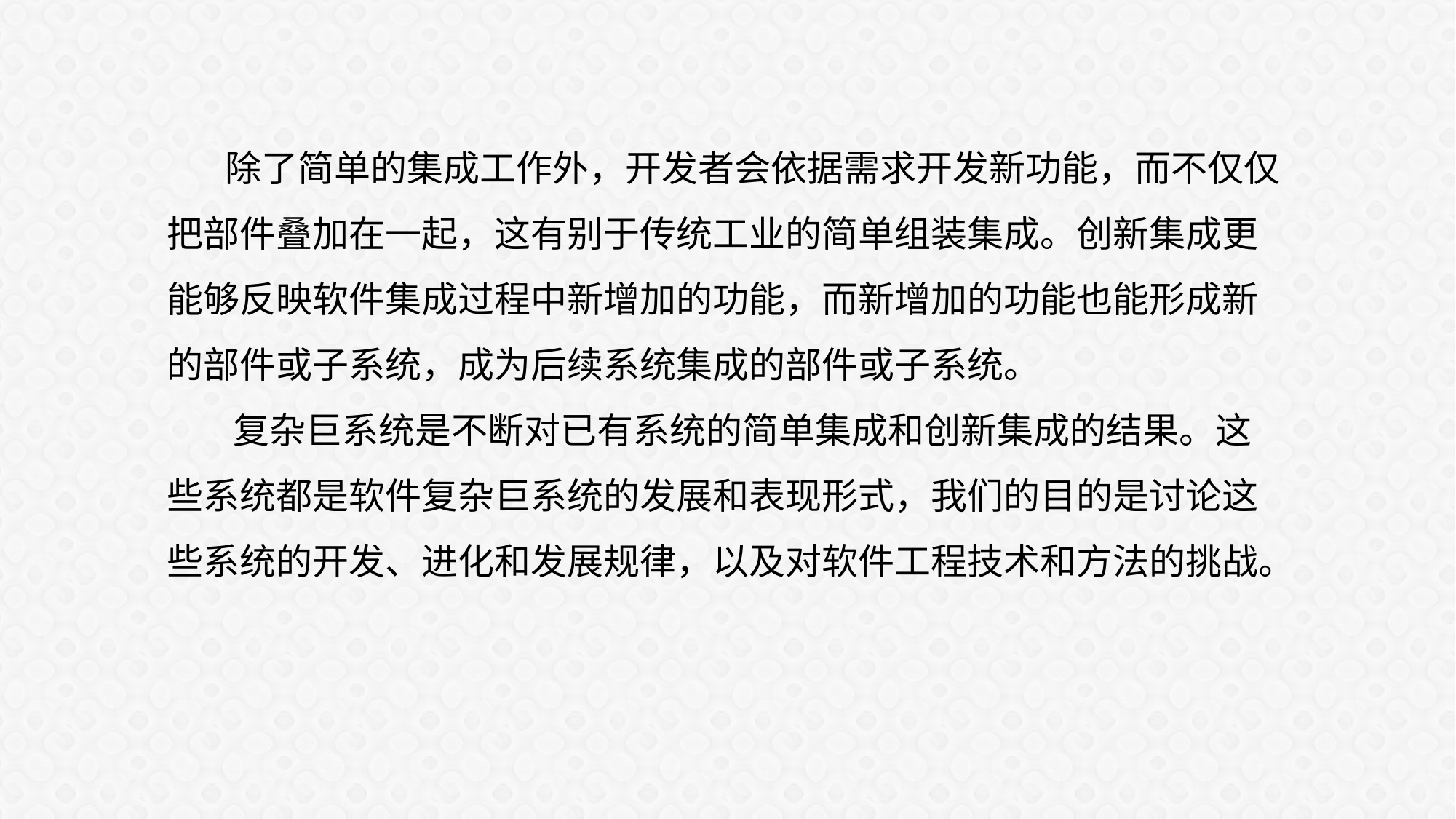

除了简单的集成工作外，开发者会依据需求开发新功能，而不仅仅把部件叠加在一起，这有别于传统工业的简单组装集成。创新集成更能够反映软件集成过程中新增加的功能，而新增加的功能也能形成新的部件或子系统，成为后续系统集成的部件或子系统。
       复杂巨系统是不断对已有系统的简单集成和创新集成的结果。这些系统都是软件复杂巨系统的发展和表现形式，我们的目的是讨论这些系统的开发、进化和发展规律，以及对软件工程技术和方法的挑战。